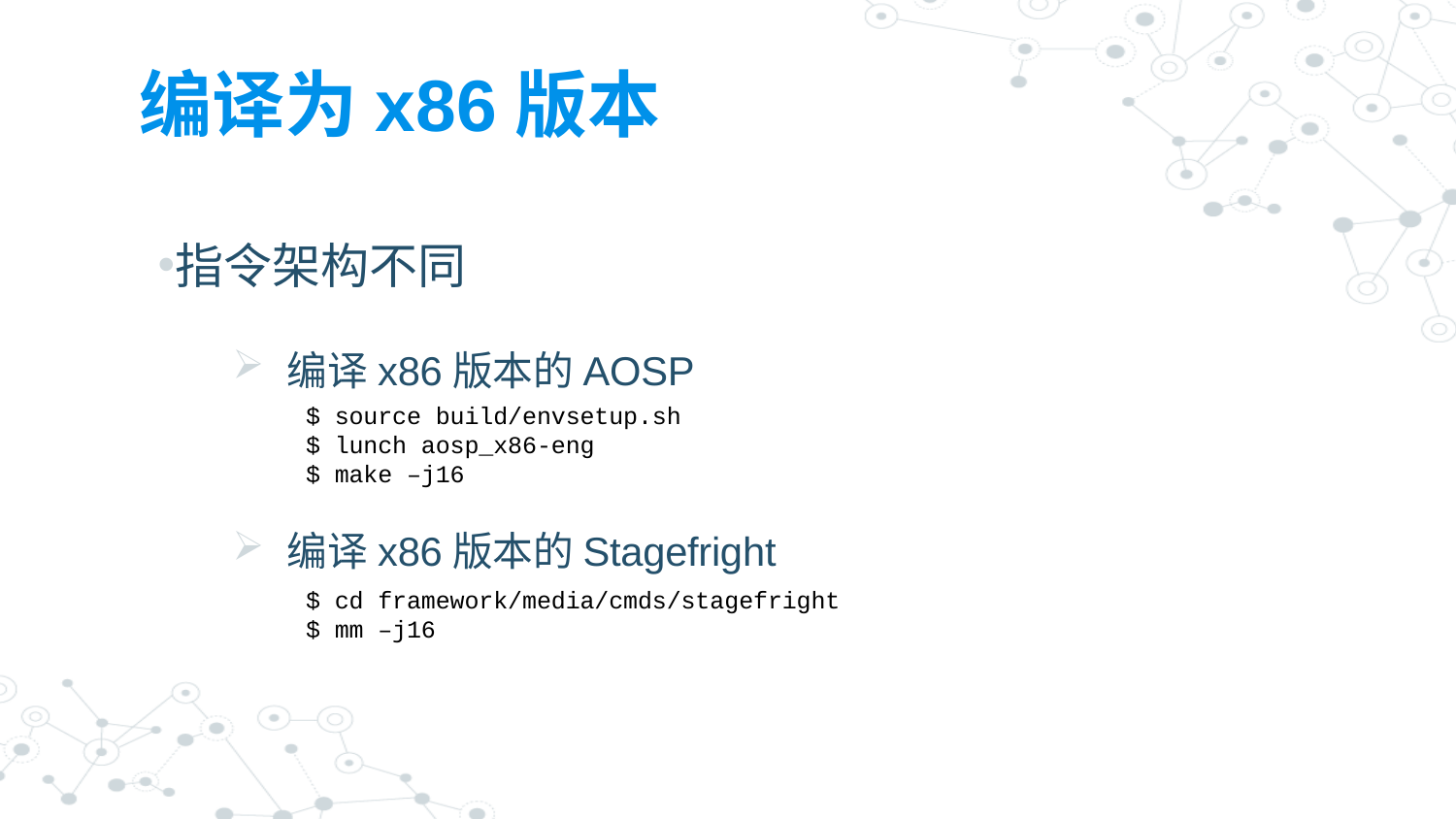

# 编译为x86版本
指令架构不同
编译x86版本的AOSP
$ source build/envsetup.sh
$ lunch aosp_x86-eng
$ make –j16
编译x86版本的Stagefright
$ cd framework/media/cmds/stagefright
$ mm –j16